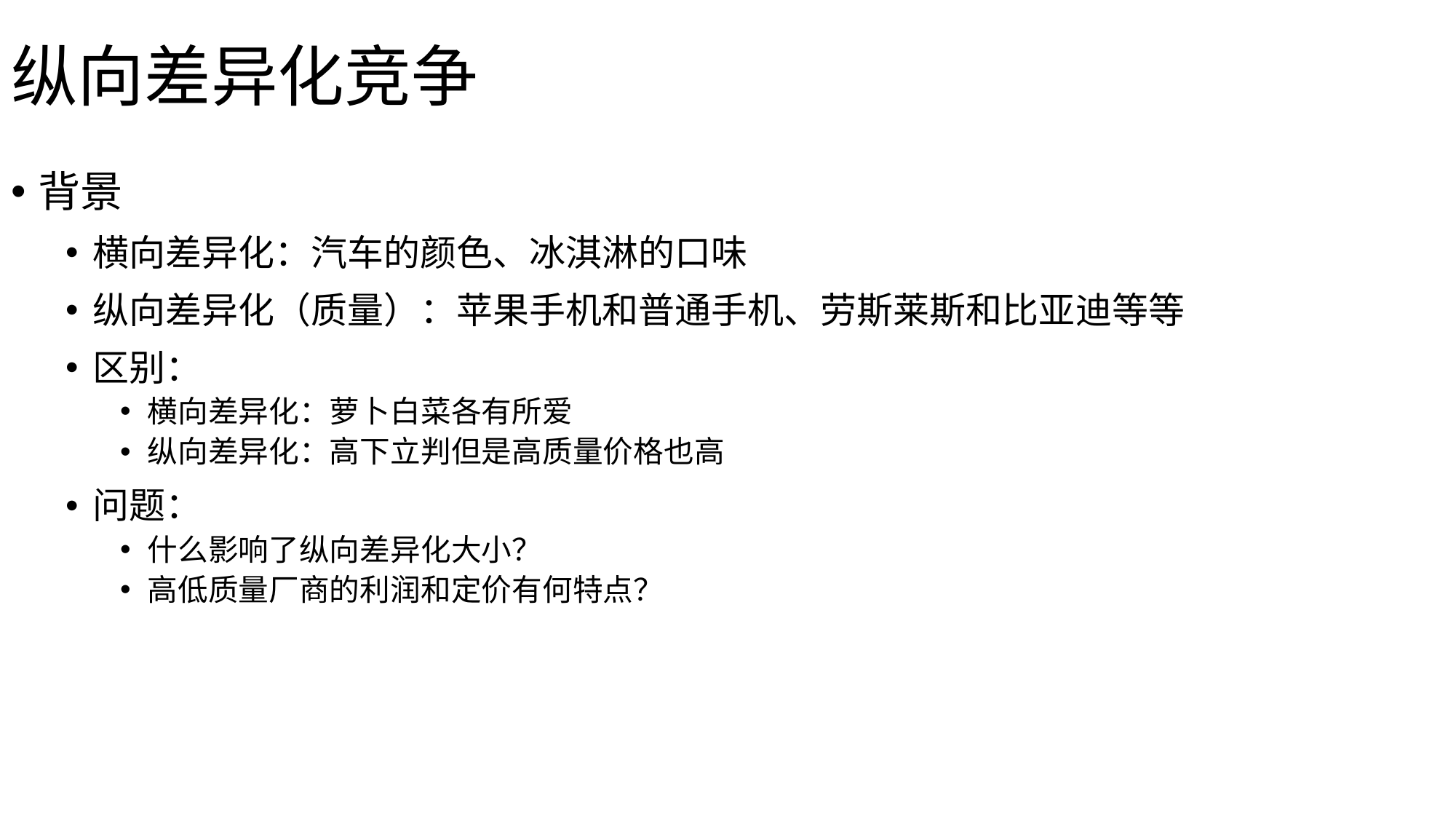

# 纵向差异化竞争
背景
横向差异化：汽车的颜色、冰淇淋的口味
纵向差异化（质量）：苹果手机和普通手机、劳斯莱斯和比亚迪等等
区别：
横向差异化：萝卜白菜各有所爱
纵向差异化：高下立判但是高质量价格也高
问题：
什么影响了纵向差异化大小？
高低质量厂商的利润和定价有何特点？